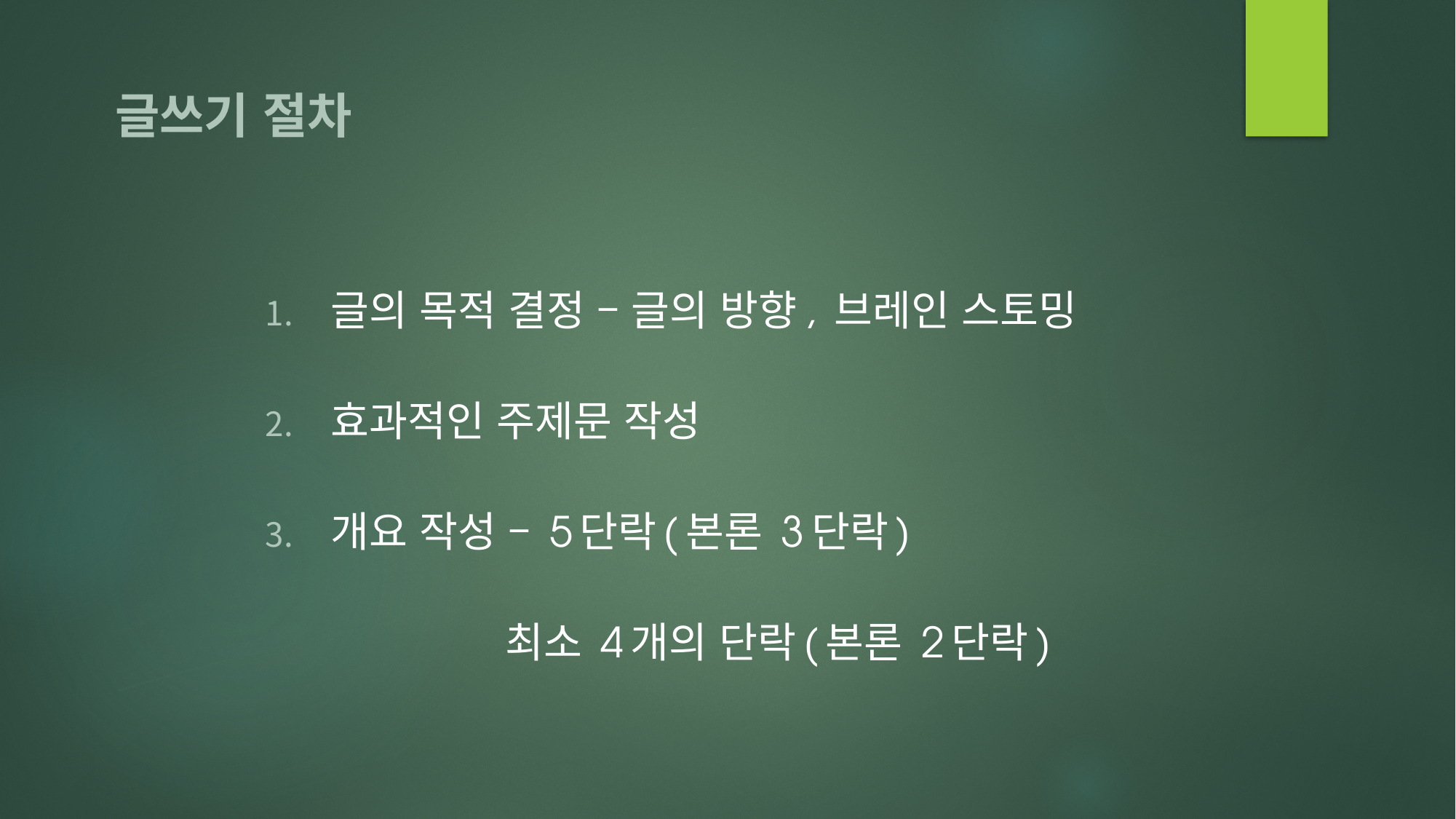

# 글쓰기 절차
글의 목적 결정 – 글의 방향, 브레인 스토밍
효과적인 주제문 작성
개요 작성 – 5단락(본론 3단락)
                    최소 4개의 단락(본론 2단락)